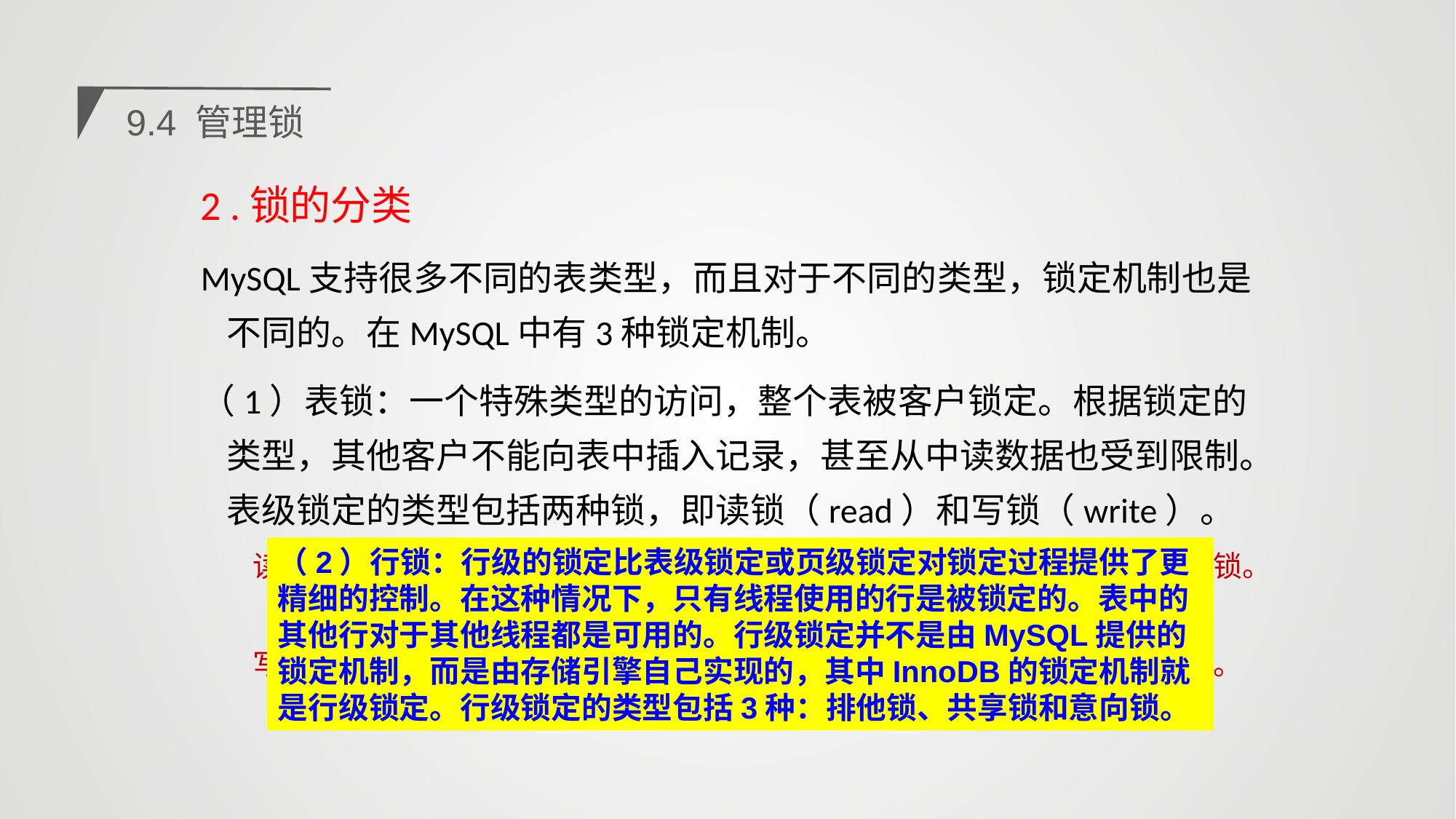

9.4 管理锁

2 .锁的分类
MySQL支持很多不同的表类型，而且对于不同的类型，锁定机制也是不同的。在MySQL中有3种锁定机制。
（1）表锁：一个特殊类型的访问，整个表被客户锁定。根据锁定的类型，其他客户不能向表中插入记录，甚至从中读数据也受到限制。表级锁定的类型包括两种锁，即读锁（read）和写锁（write）。
读锁。用于表级锁定的实现机制如下：如果表没有加写锁，那么就加一个读锁。否则的话，将请求放到读锁队列中。
写锁。用于表级锁定的实现机制如下：如果表没有加锁，那么就加一个写锁。否则的话，将请求放到写锁队列中。

（2）行锁：行级的锁定比表级锁定或页级锁定对锁定过程提供了更精细的控制。在这种情况下，只有线程使用的行是被锁定的。表中的其他行对于其他线程都是可用的。行级锁定并不是由MySQL提供的锁定机制，而是由存储引擎自己实现的，其中InnoDB的锁定机制就是行级锁定。行级锁定的类型包括3种：排他锁、共享锁和意向锁。